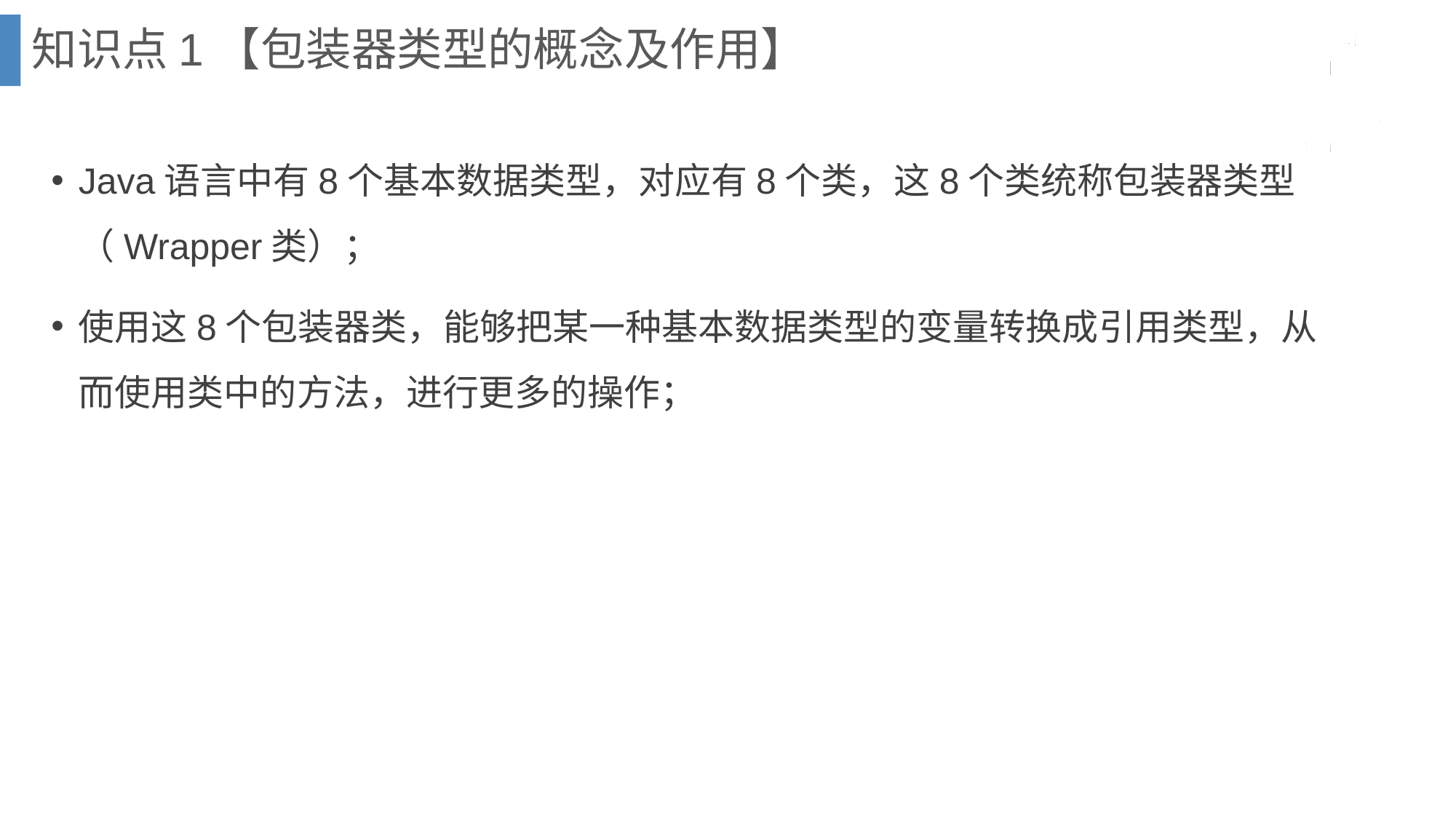

知识点1【包装器类型的概念及作用】
Java语言中有8个基本数据类型，对应有8个类，这8个类统称包装器类型（Wrapper类）；
使用这8个包装器类，能够把某一种基本数据类型的变量转换成引用类型，从而使用类中的方法，进行更多的操作；